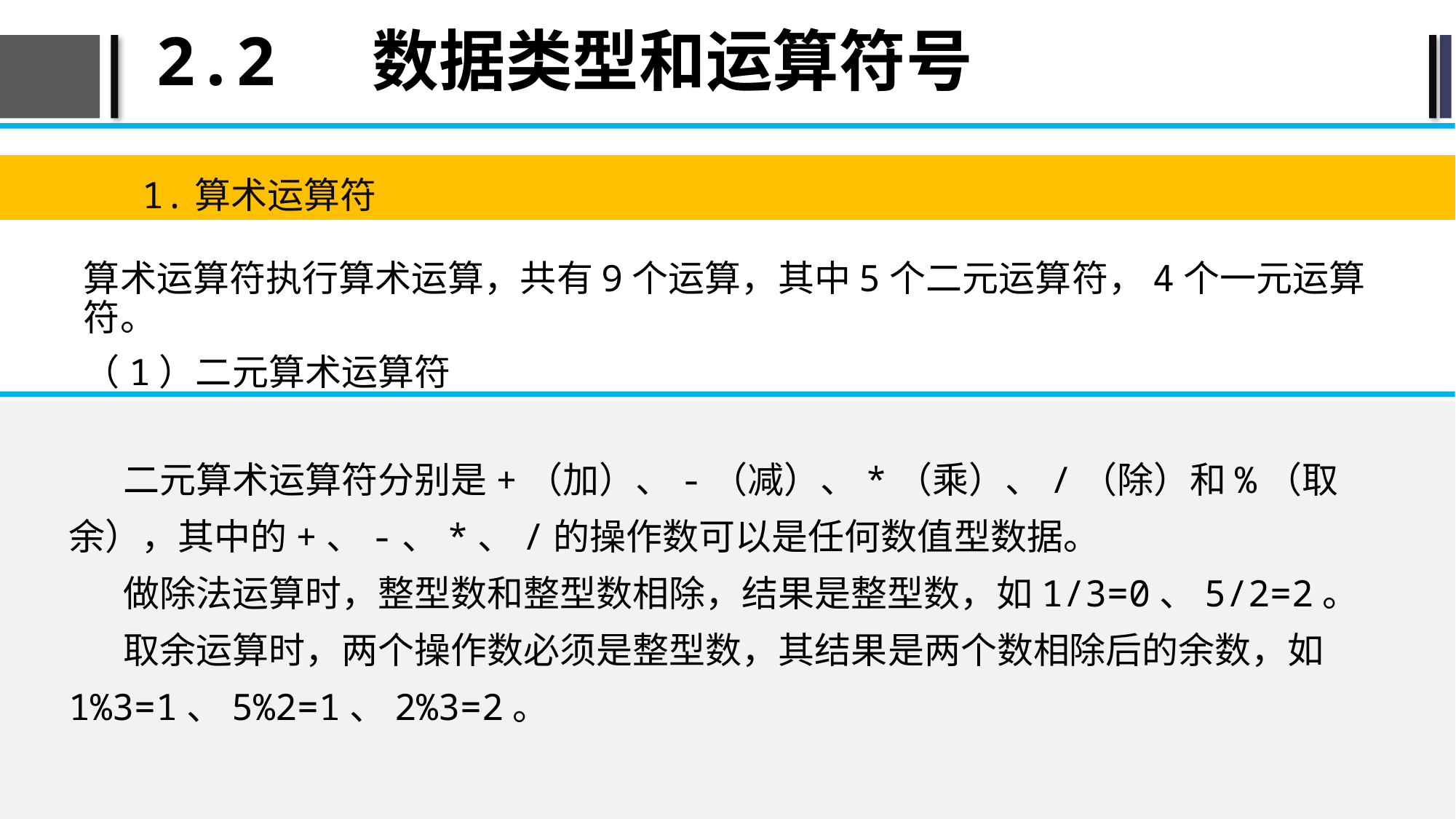

# 2.2  数据类型和运算符号

1.算术运算符
算术运算符执行算术运算，共有9个运算，其中5个二元运算符，4个一元运算符。
（1）二元算术运算符

二元算术运算符分别是+（加）、-（减）、*（乘）、/（除）和%（取余），其中的+、-、*、/的操作数可以是任何数值型数据。
做除法运算时，整型数和整型数相除，结果是整型数，如1/3=0、5/2=2。
取余运算时，两个操作数必须是整型数，其结果是两个数相除后的余数，如1%3=1、5%2=1、2%3=2。